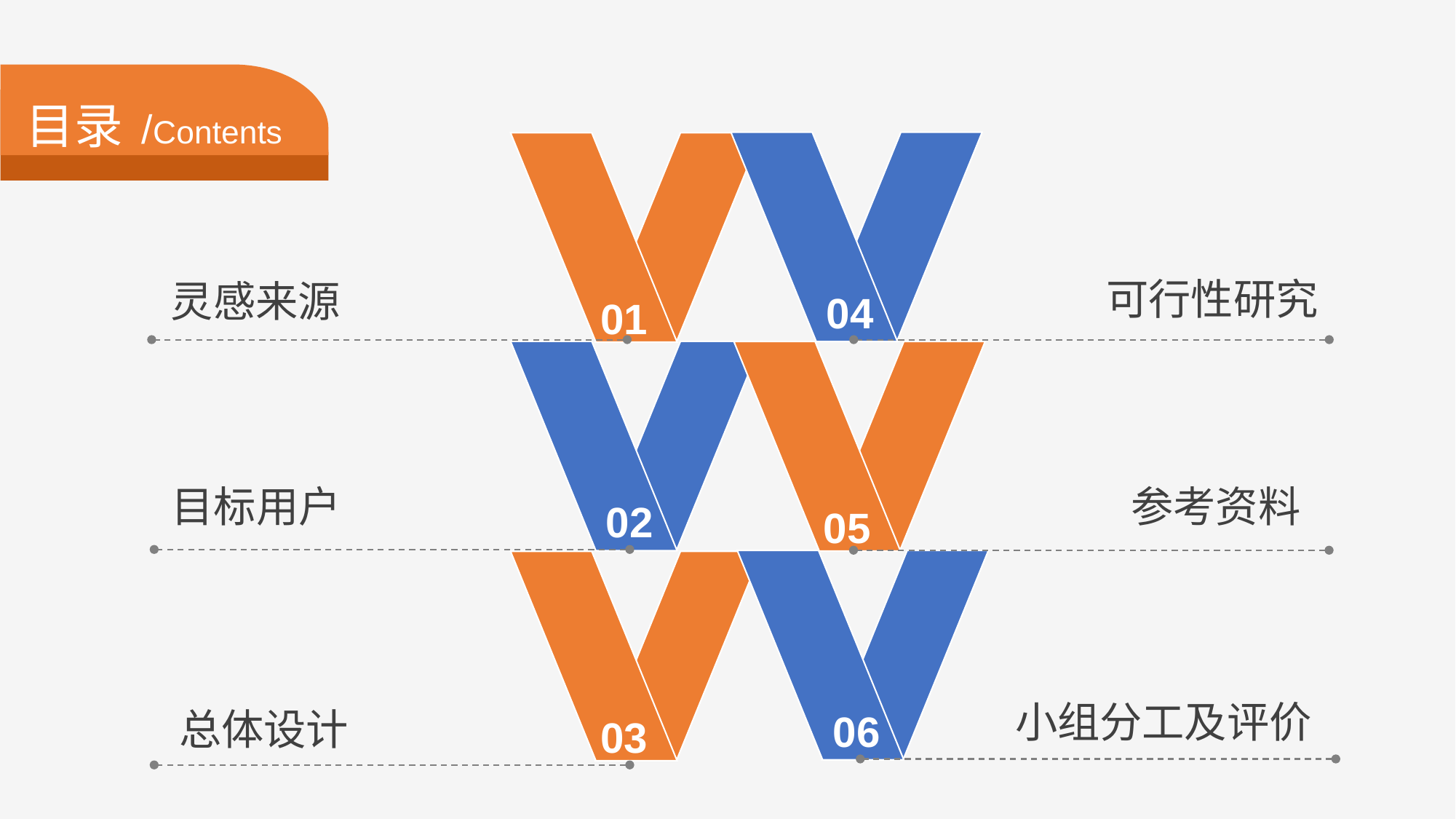

目录 /Contents

04

01
可行性研究
灵感来源

02

05
目标用户
参考资料

06

03
小组分工及评价
总体设计